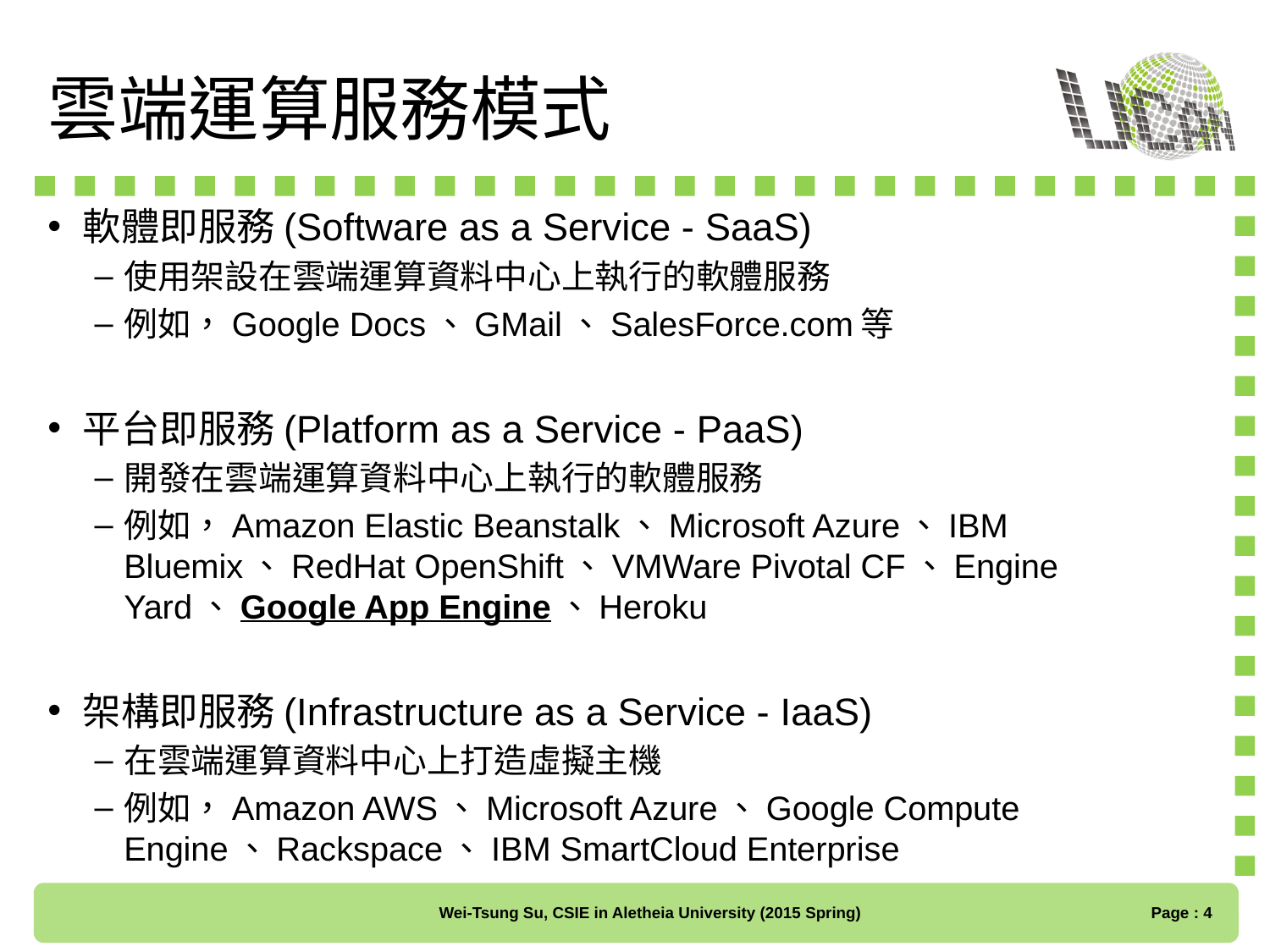

# 雲端運算服務模式
軟體即服務(Software as a Service - SaaS)
使用架設在雲端運算資料中心上執行的軟體服務
例如，Google Docs、GMail、SalesForce.com等

平台即服務(Platform as a Service - PaaS)
開發在雲端運算資料中心上執行的軟體服務
例如，Amazon Elastic Beanstalk、Microsoft Azure、IBM Bluemix、RedHat OpenShift、VMWare Pivotal CF、Engine Yard、Google App Engine、Heroku

架構即服務(Infrastructure as a Service - IaaS)
在雲端運算資料中心上打造虛擬主機
例如，Amazon AWS、Microsoft Azure、Google Compute Engine、Rackspace、IBM SmartCloud Enterprise
Page : 4
Wei-Tsung Su, CSIE in Aletheia University (2015 Spring)